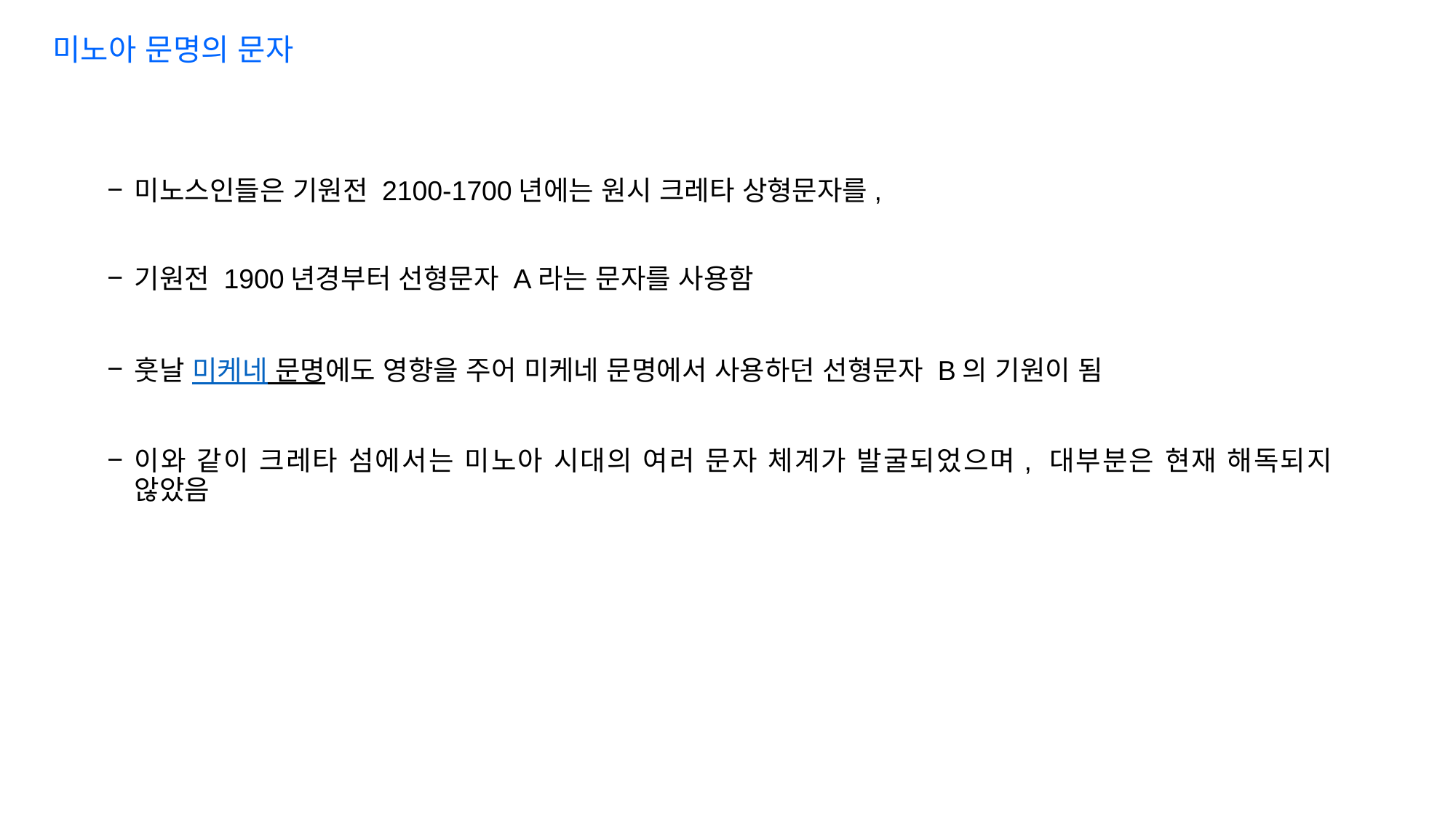

미노아 문명의 문자

미노스인들은 기원전 2100-1700년에는 원시 크레타 상형문자를,

기원전 1900년경부터 선형문자 A라는 문자를 사용함

훗날 미케네 문명에도 영향을 주어 미케네 문명에서 사용하던 선형문자 B의 기원이 됨

이와 같이 크레타 섬에서는 미노아 시대의 여러 문자 체계가 발굴되었으며, 대부분은 현재 해독되지 않았음